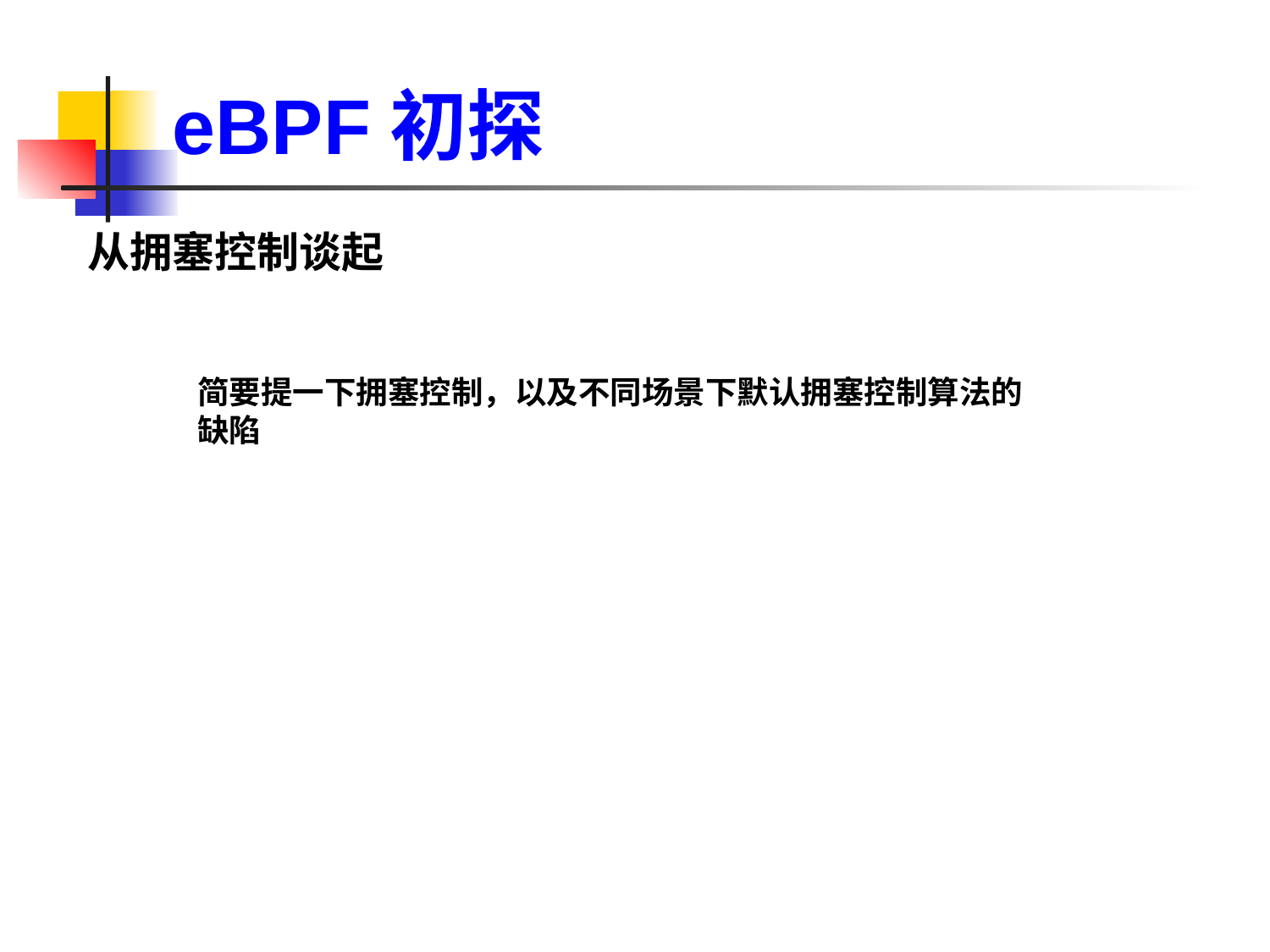

eBPF初探
从拥塞控制谈起
简要提一下拥塞控制，以及不同场景下默认拥塞控制算法的缺陷